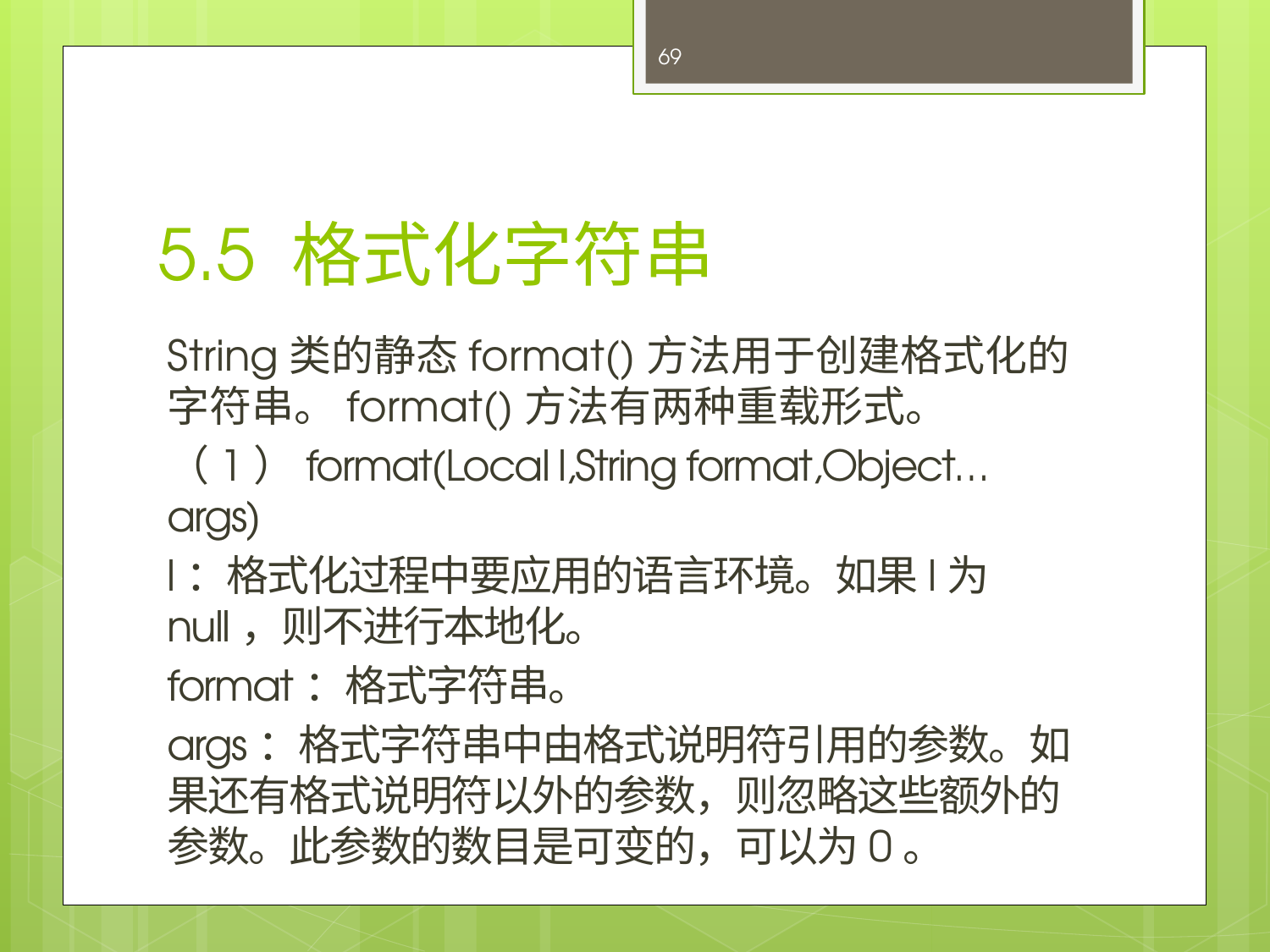

69
# 5.5 格式化字符串
String类的静态format()方法用于创建格式化的字符串。format()方法有两种重载形式。
（1）format(Local l,String format,Object…args)
l：格式化过程中要应用的语言环境。如果l为null，则不进行本地化。
format：格式字符串。
args：格式字符串中由格式说明符引用的参数。如果还有格式说明符以外的参数，则忽略这些额外的参数。此参数的数目是可变的，可以为0。